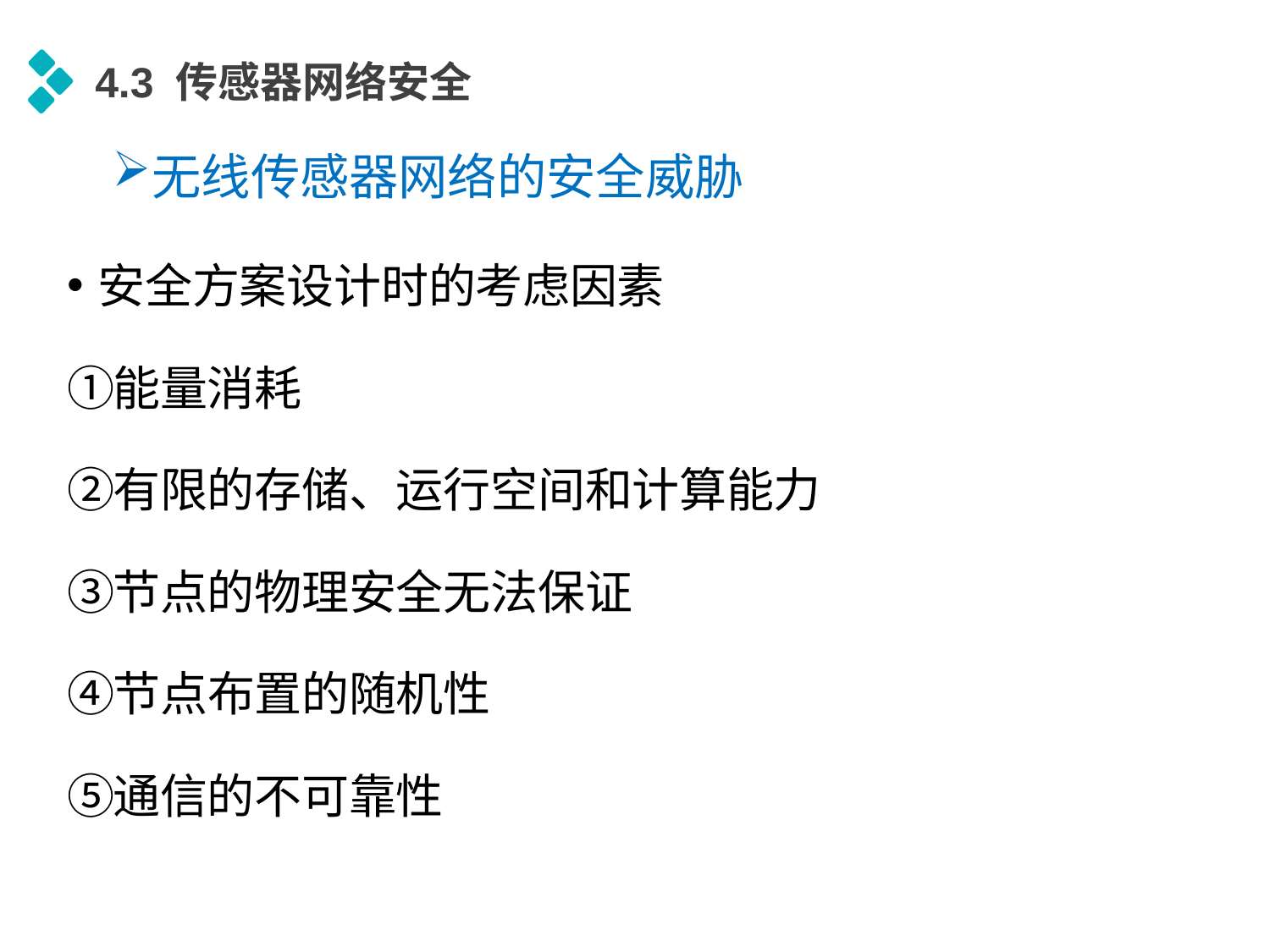

4.3 传感器网络安全

无线传感器网络的安全威胁
安全方案设计时的考虑因素
能量消耗
有限的存储、运行空间和计算能力
节点的物理安全无法保证
节点布置的随机性
通信的不可靠性